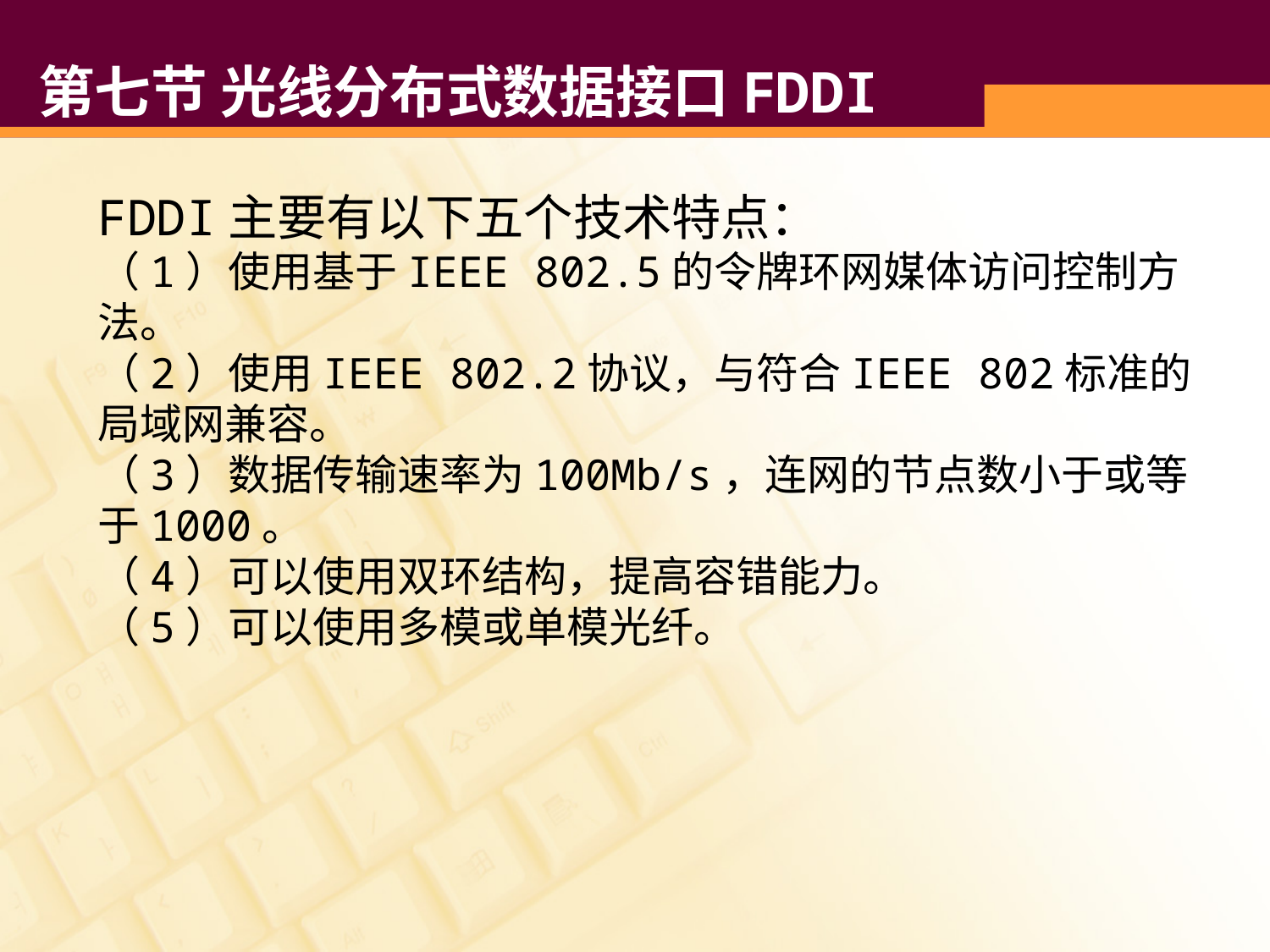

# 第七节 光线分布式数据接口FDDI
FDDI主要有以下五个技术特点：
（1）使用基于IEEE 802.5的令牌环网媒体访问控制方法。
（2）使用IEEE 802.2协议，与符合IEEE 802标准的局域网兼容。
（3）数据传输速率为100Mb/s，连网的节点数小于或等于1000。
（4）可以使用双环结构，提高容错能力。
（5）可以使用多模或单模光纤。